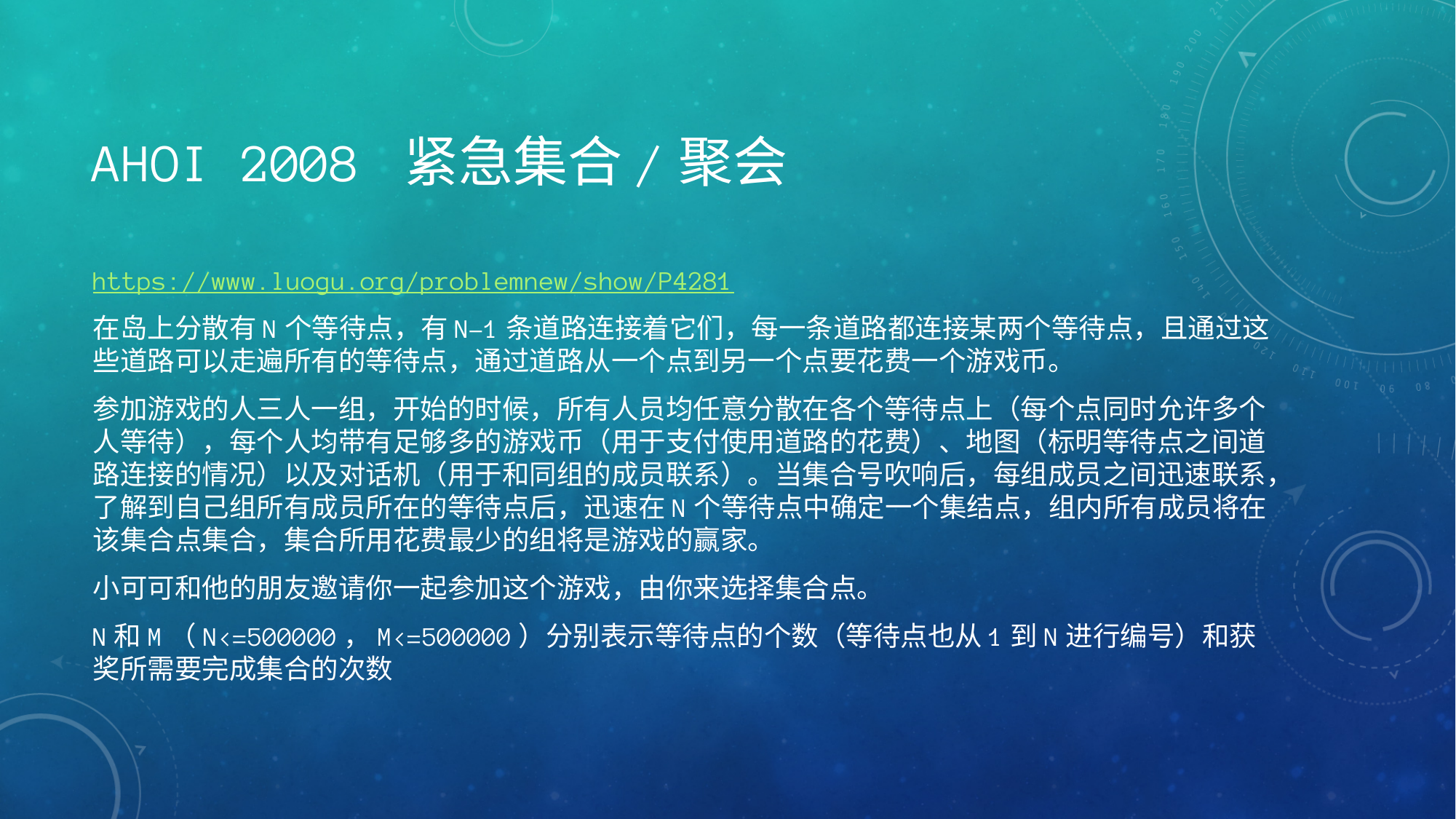

# AHOI 2008 紧急集合/聚会
https://www.luogu.org/problemnew/show/P4281
在岛上分散有N个等待点，有N-1条道路连接着它们，每一条道路都连接某两个等待点，且通过这些道路可以走遍所有的等待点，通过道路从一个点到另一个点要花费一个游戏币。
参加游戏的人三人一组，开始的时候，所有人员均任意分散在各个等待点上（每个点同时允许多个人等待），每个人均带有足够多的游戏币（用于支付使用道路的花费）、地图（标明等待点之间道路连接的情况）以及对话机（用于和同组的成员联系）。当集合号吹响后，每组成员之间迅速联系，了解到自己组所有成员所在的等待点后，迅速在N个等待点中确定一个集结点，组内所有成员将在该集合点集合，集合所用花费最少的组将是游戏的赢家。
小可可和他的朋友邀请你一起参加这个游戏，由你来选择集合点。
N和M（N<=500000，M<=500000）分别表示等待点的个数（等待点也从1到N进行编号）和获奖所需要完成集合的次数